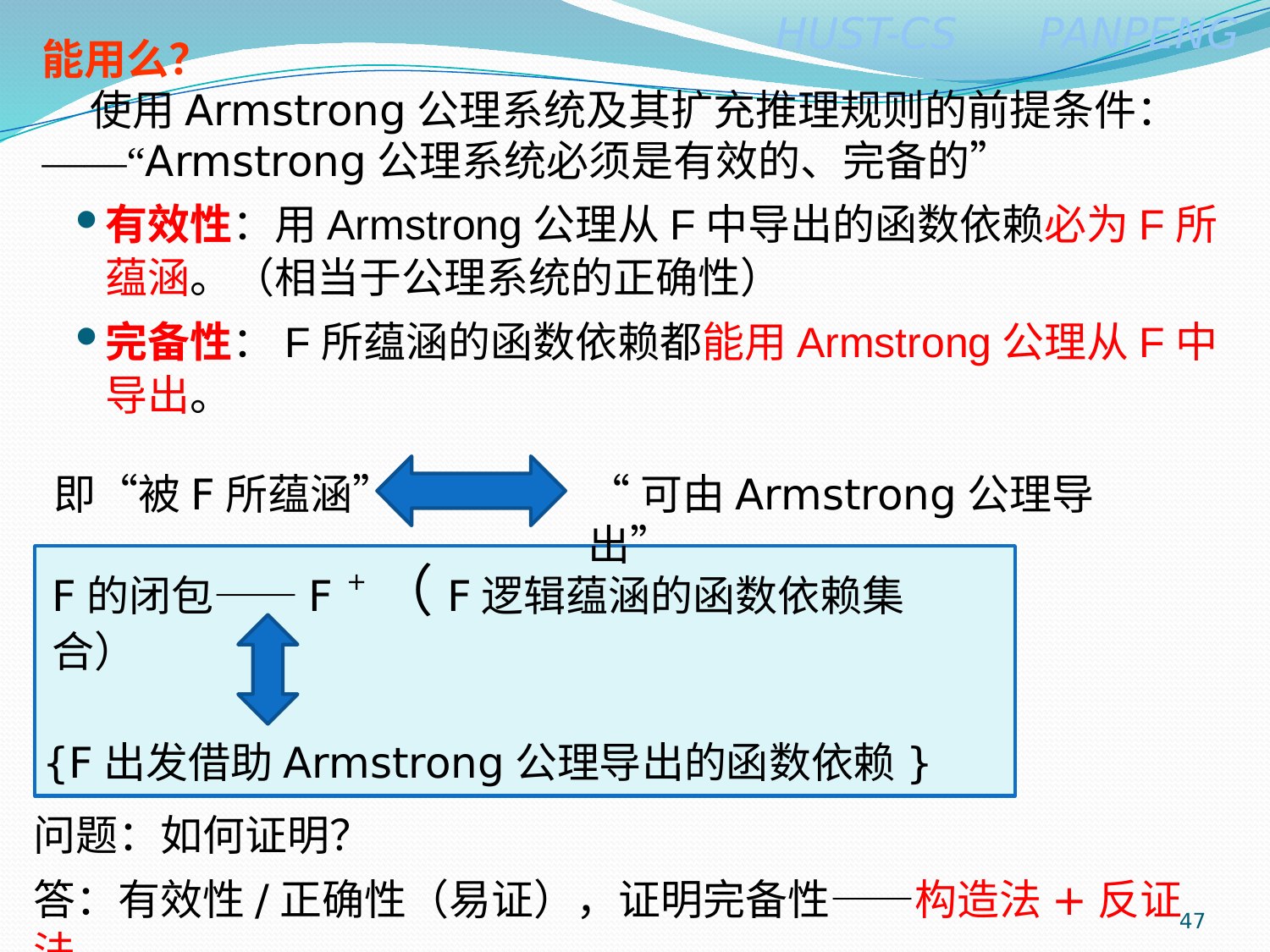

能用么？
    使用Armstrong公理系统及其扩充推理规则的前提条件：
——“Armstrong公理系统必须是有效的、完备的”
有效性：用Armstrong公理从F中导出的函数依赖必为F所蕴涵。（相当于公理系统的正确性）
完备性：F所蕴涵的函数依赖都能用Armstrong公理从F中导出。

即“被F所蕴涵”
“可由Armstrong公理导出”
F的闭包——F +（F逻辑蕴涵的函数依赖集合）

{F出发借助Armstrong公理导出的函数依赖}

问题：如何证明？
答：有效性/正确性（易证），证明完备性——构造法+反证法。
47